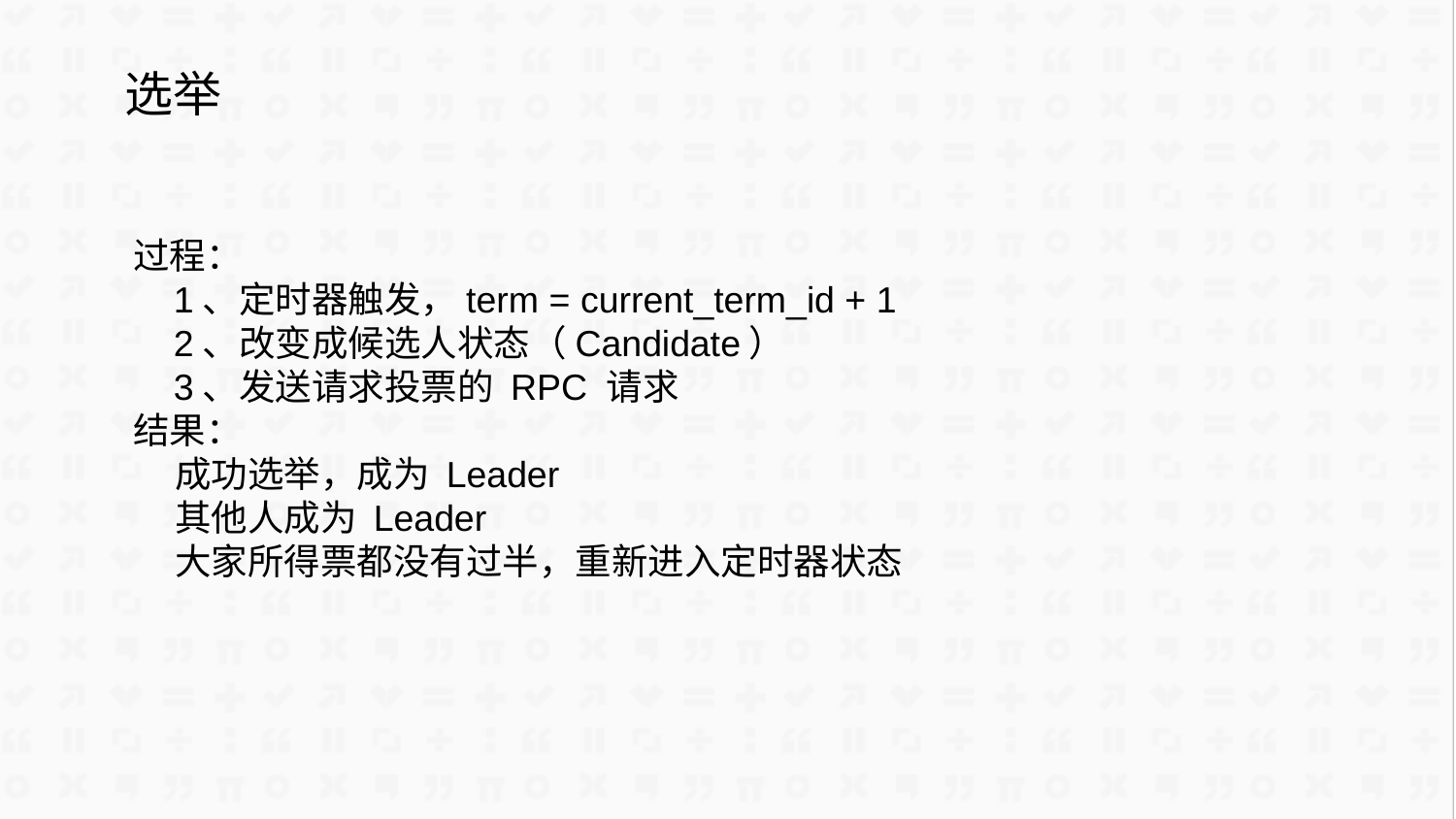

# 选举
过程：
    1、定时器触发，term = current_term_id + 1
    2、改变成候选人状态（Candidate）
    3、发送请求投票的 RPC 请求
结果：
    成功选举，成为 Leader
    其他人成为 Leader
    大家所得票都没有过半，重新进入定时器状态